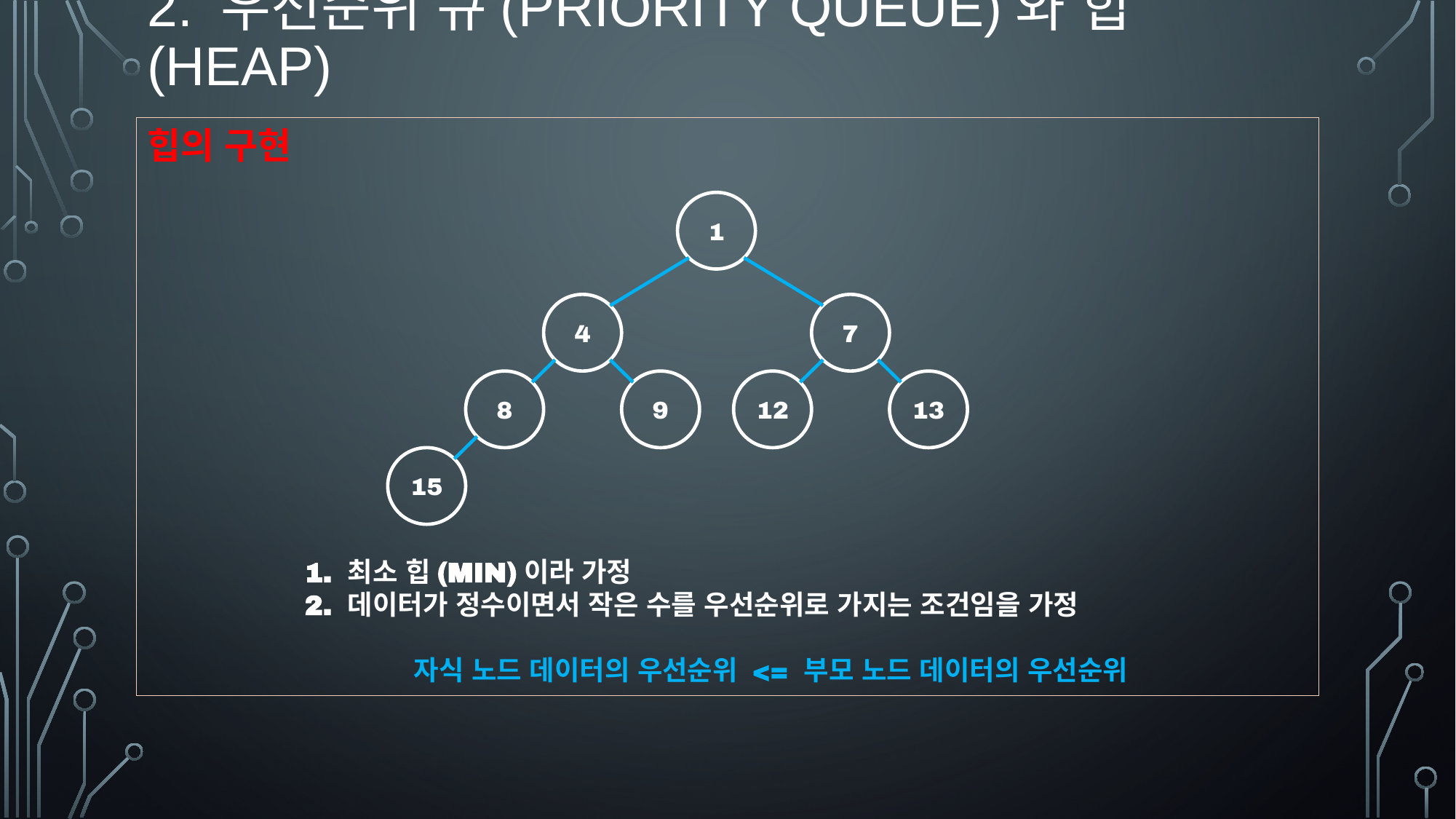

# 2. 우선순위 큐(priority queue)와 힙(heap)
힙의 구현

1
4
7
8
9
12
13
15
1. 최소 힙(MIN)이라 가정
2. 데이터가 정수이면서 작은 수를 우선순위로 가지는 조건임을 가정

	자식 노드 데이터의 우선순위 <= 부모 노드 데이터의 우선순위